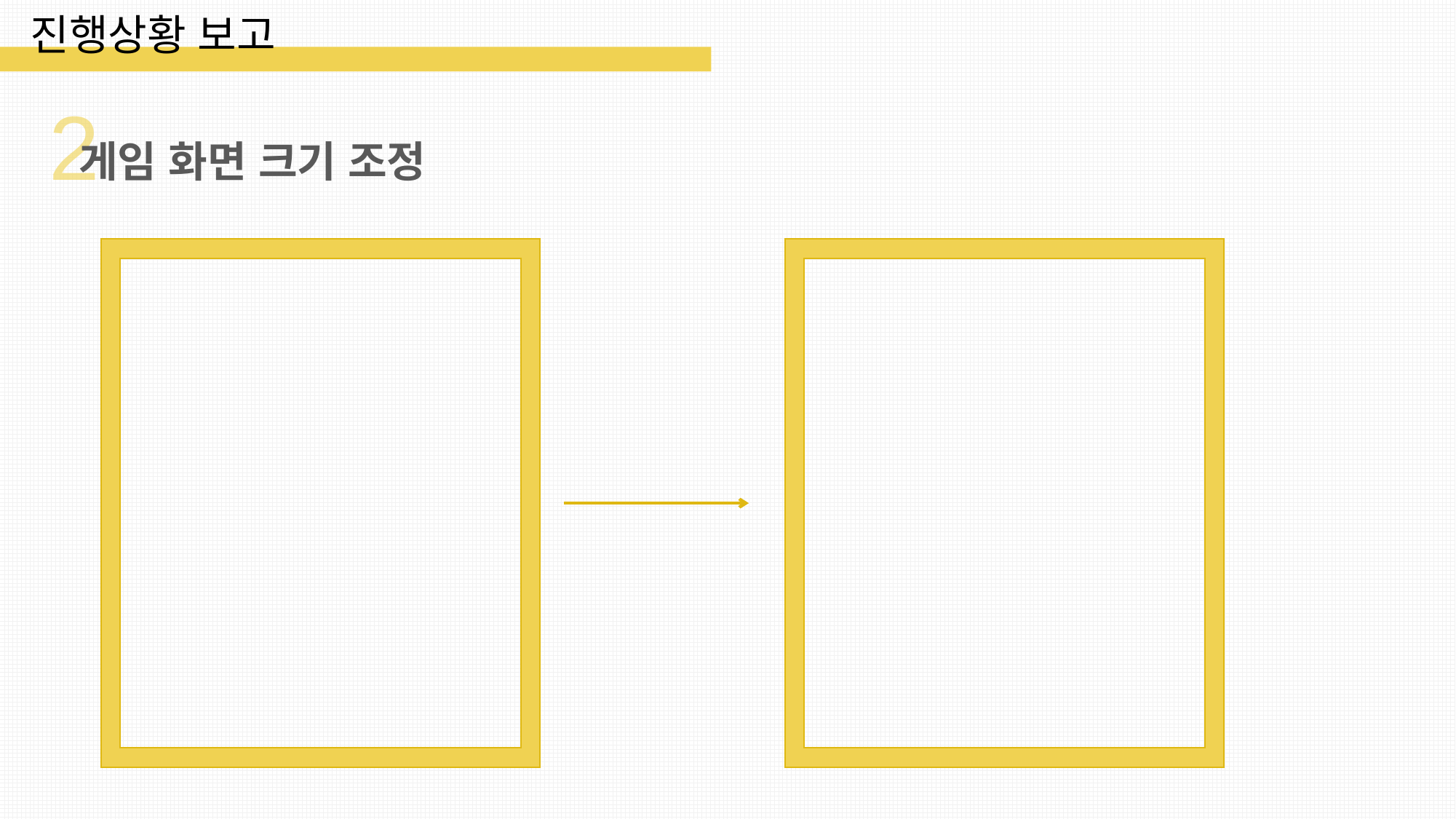

진행상황 보고

2
게임 화면 크기 조정